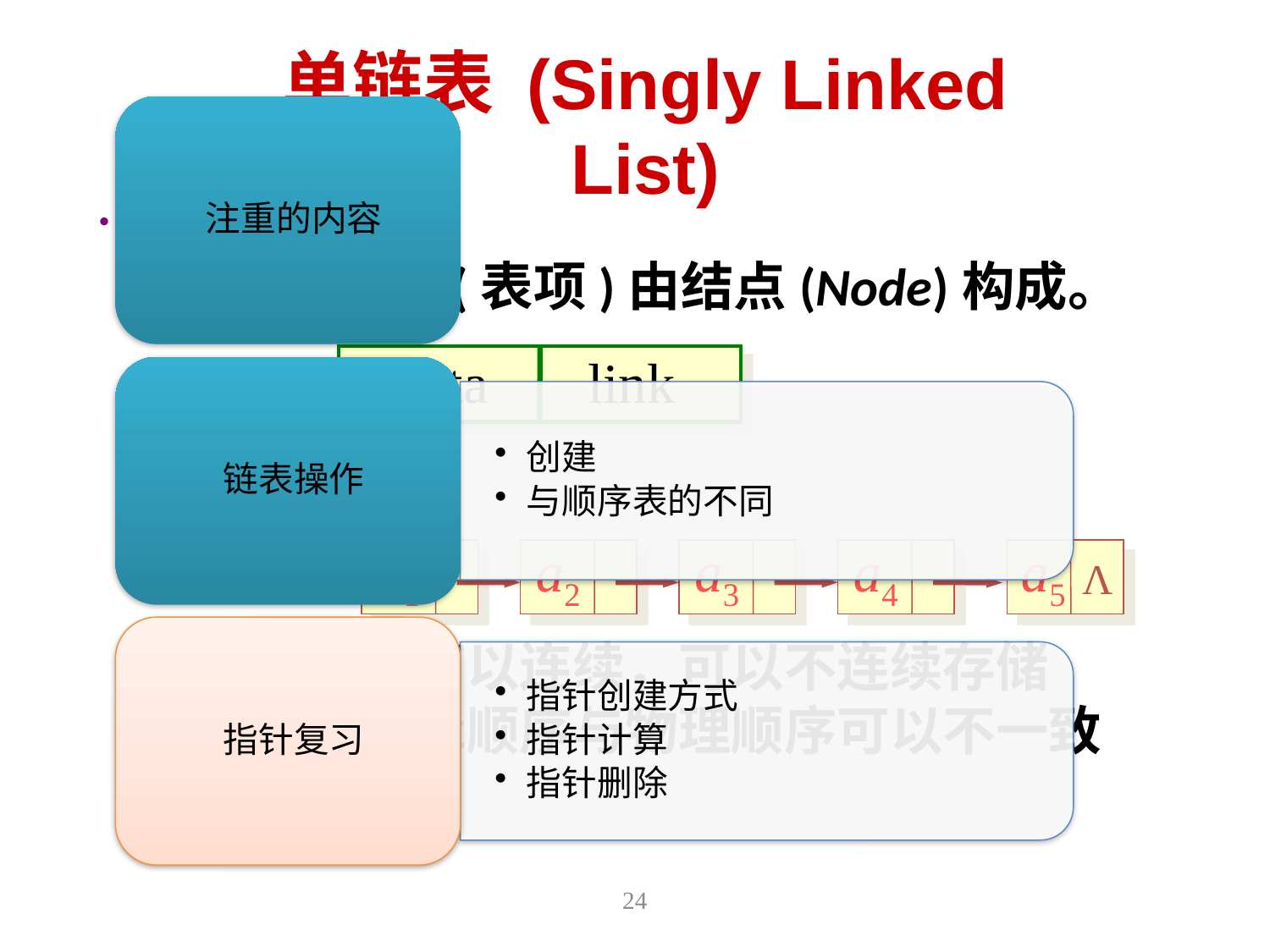

# 单链表 (Singly Linked List)
注重的内容
创建
与顺序表的不同
链表操作
指针创建方式
指针计算
指针删除
指针复习
特点
 每个元素(表项)由结点(Node)构成。

 线性结构
结点之间可以连续，可以不连续存储
结点的逻辑顺序与物理顺序可以不一致
表可扩充
data       link

a1
a2
a3
a4
a5
first

Λ

24